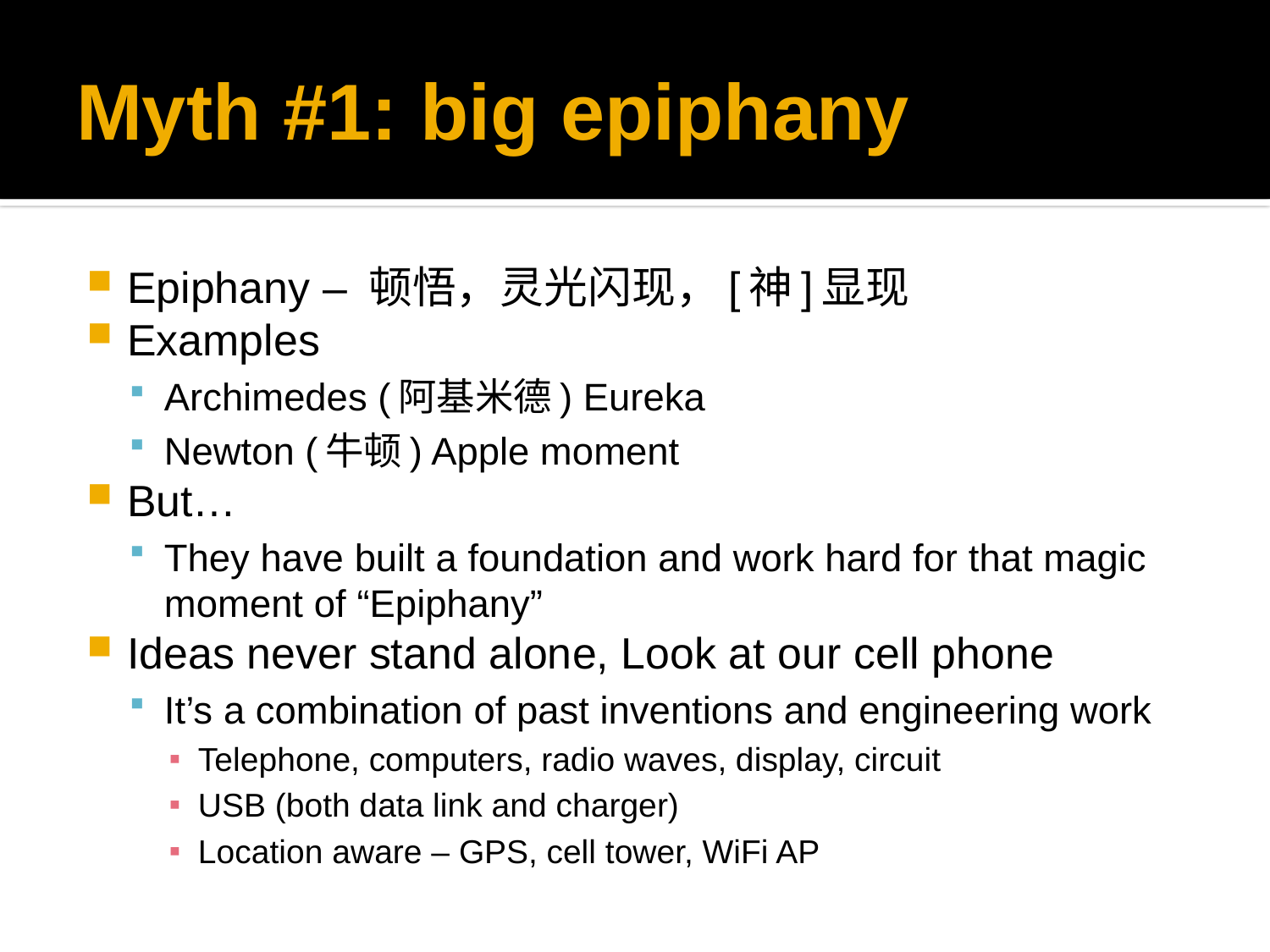

# Myth #1: big epiphany
Epiphany – 顿悟，灵光闪现，[神]显现
Examples
Archimedes (阿基米德) Eureka
Newton (牛顿) Apple moment
But…
They have built a foundation and work hard for that magic moment of “Epiphany”
Ideas never stand alone, Look at our cell phone
It’s a combination of past inventions and engineering work
Telephone, computers, radio waves, display, circuit
USB (both data link and charger)
Location aware – GPS, cell tower, WiFi AP